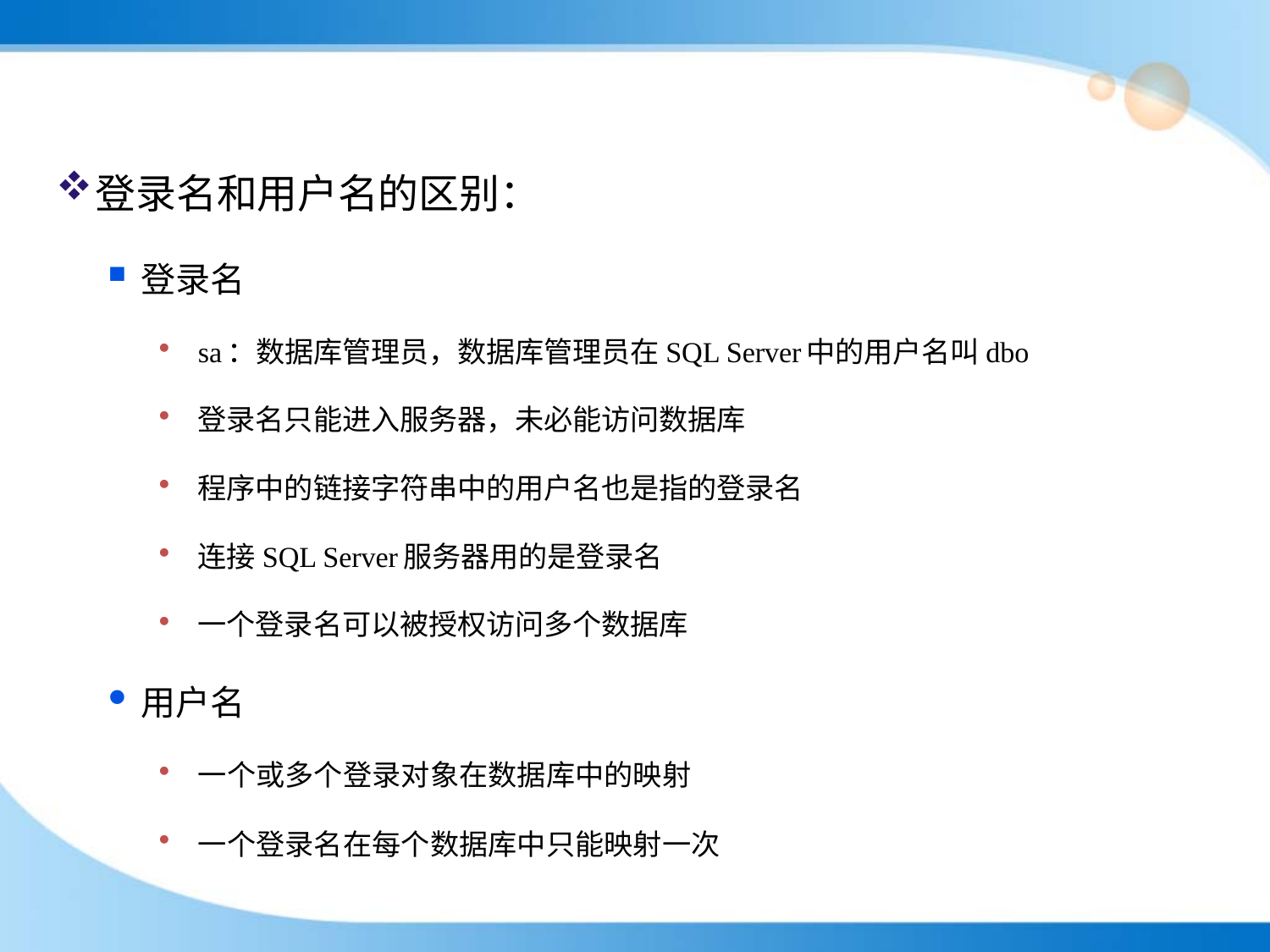

登录名和用户名的区别：
登录名
sa：数据库管理员，数据库管理员在SQL Server中的用户名叫dbo
登录名只能进入服务器，未必能访问数据库
程序中的链接字符串中的用户名也是指的登录名
连接SQL Server服务器用的是登录名
一个登录名可以被授权访问多个数据库
用户名
一个或多个登录对象在数据库中的映射
一个登录名在每个数据库中只能映射一次